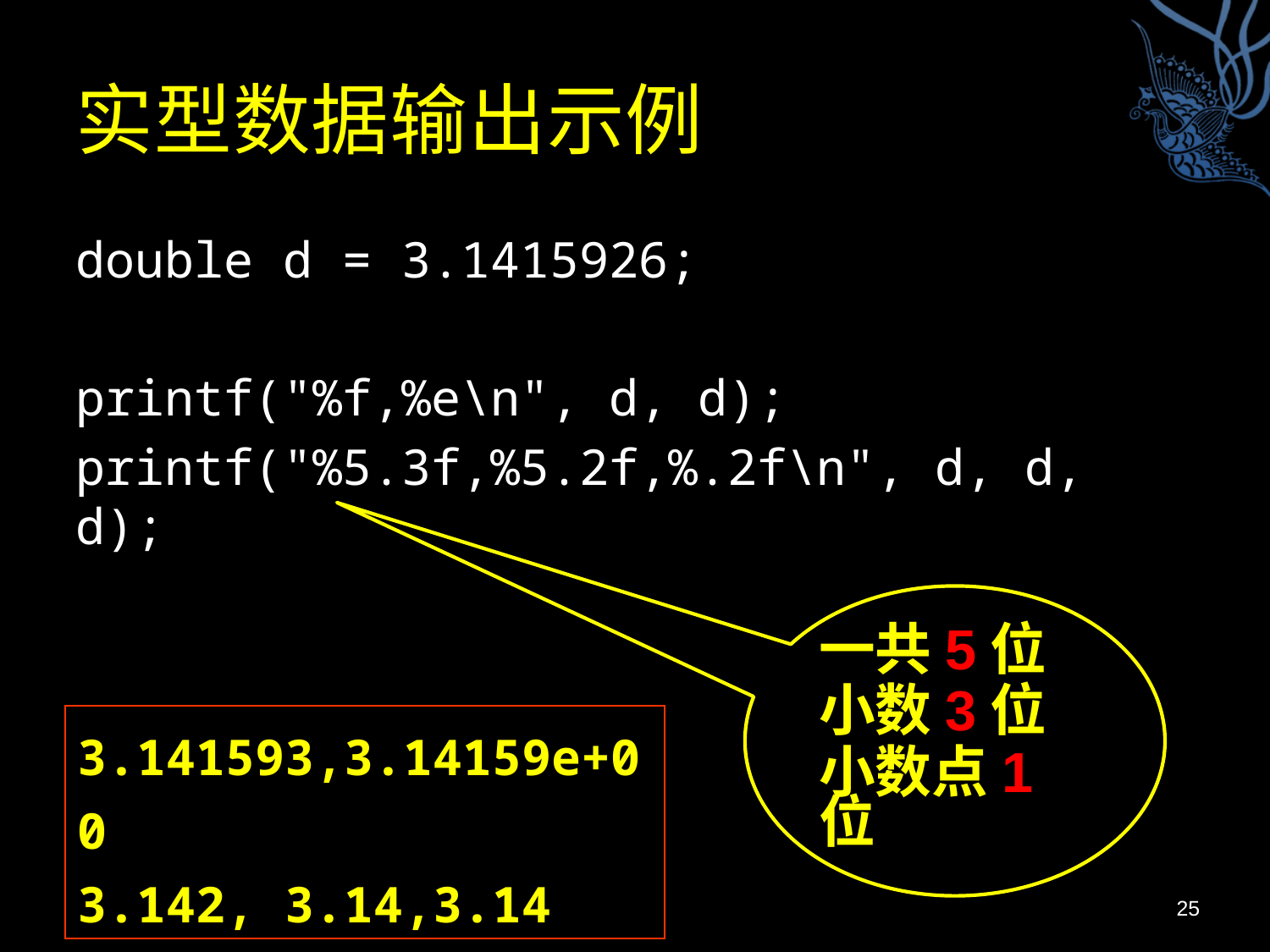

# 实型数据输出示例
double d = 3.1415926;

printf("%f,%e\n", d, d);
printf("%5.3f,%5.2f,%.2f\n", d, d, d);
一共5位
小数3位
小数点1位
3.141593,3.14159e+00
3.142, 3.14,3.14
25